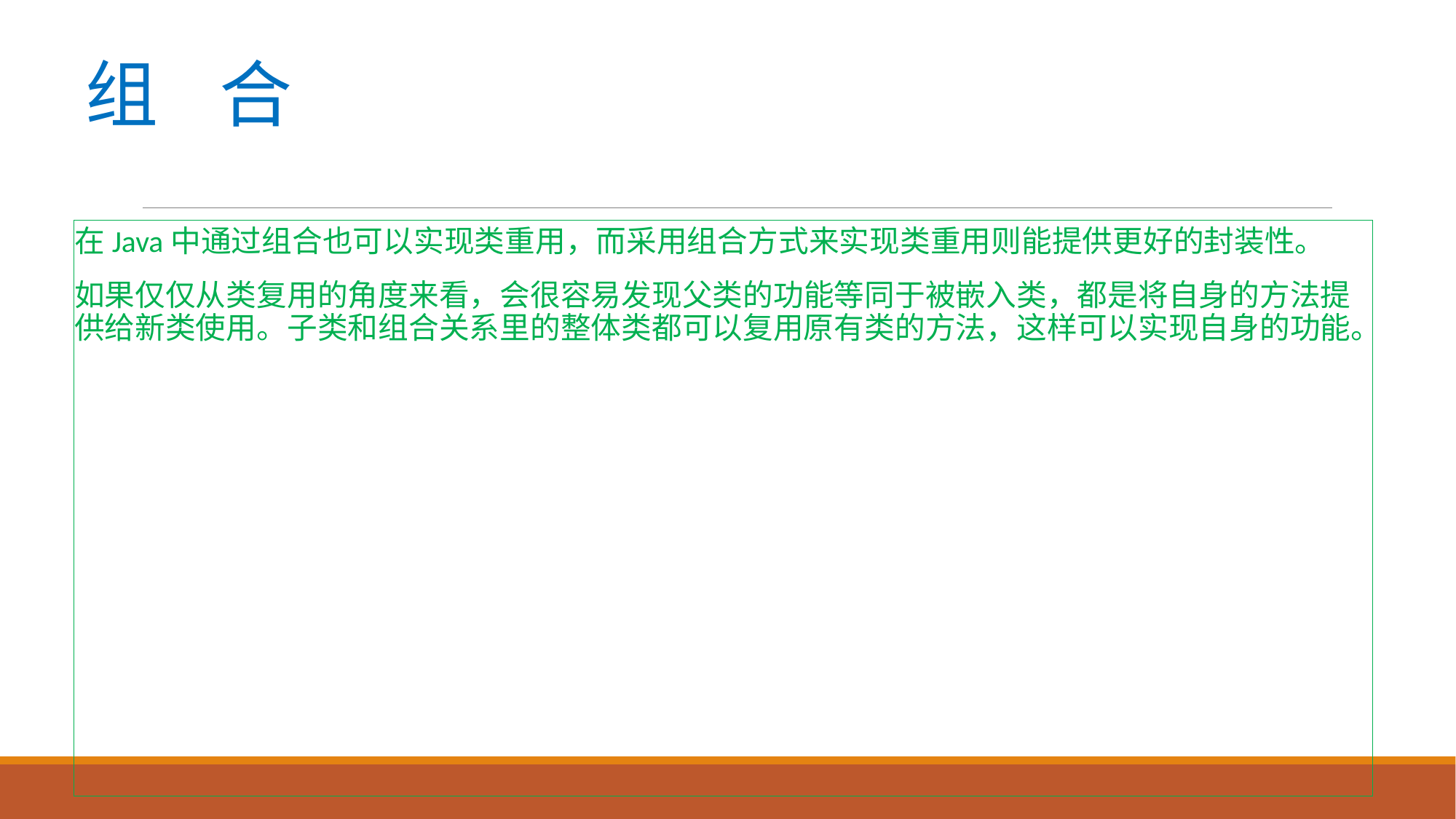

# 组    合
在Java中通过组合也可以实现类重用，而采用组合方式来实现类重用则能提供更好的封装性。
如果仅仅从类复用的角度来看，会很容易发现父类的功能等同于被嵌入类，都是将自身的方法提供给新类使用。子类和组合关系里的整体类都可以复用原有类的方法，这样可以实现自身的功能。